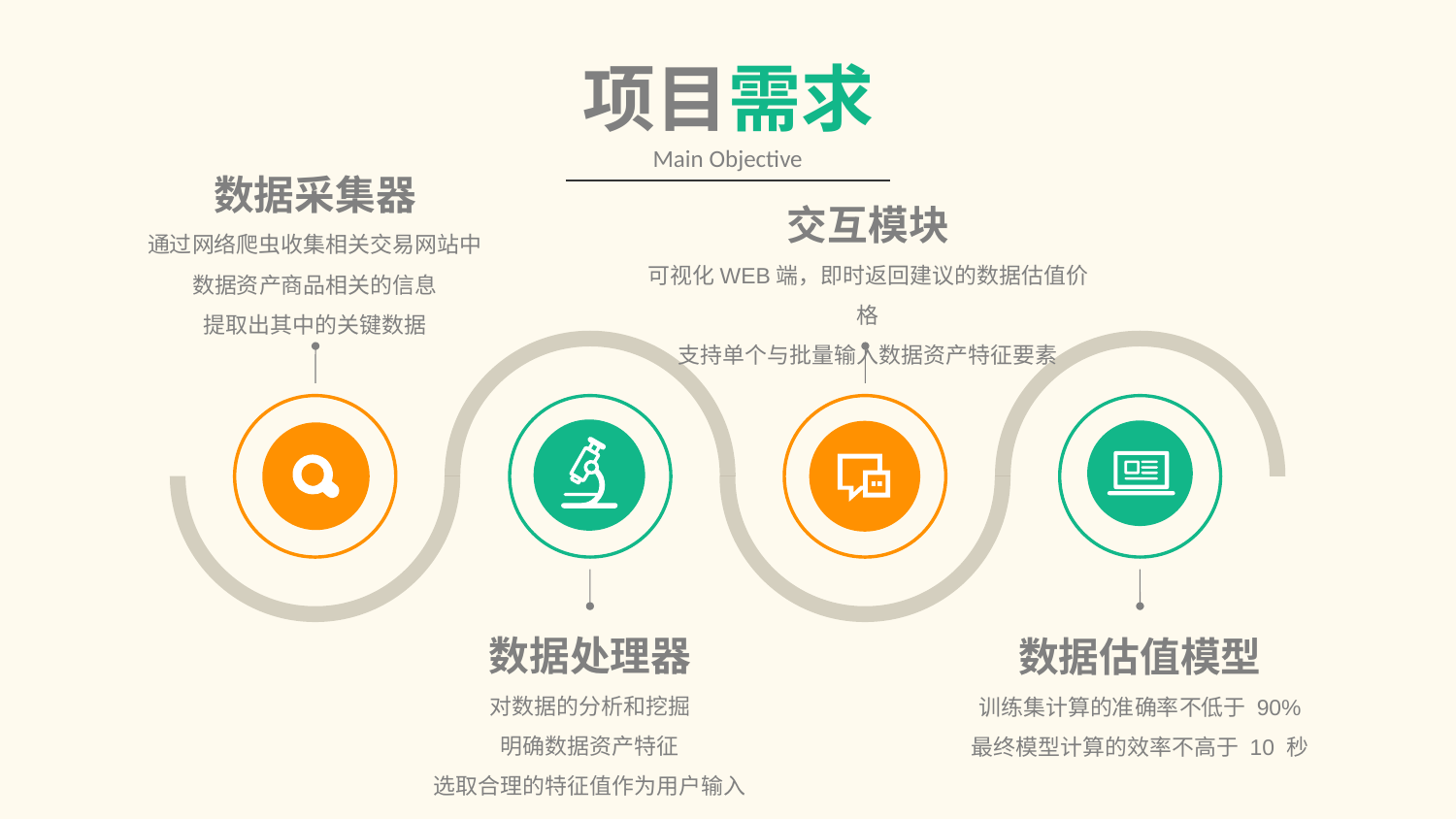

项目需求
Main Objective
数据采集器
通过网络爬虫收集相关交易网站中
数据资产商品相关的信息
提取出其中的关键数据
交互模块
可视化WEB端，即时返回建议的数据估值价格
支持单个与批量输入数据资产特征要素

数据处理器
对数据的分析和挖掘
明确数据资产特征
选取合理的特征值作为用户输入
数据估值模型
训练集计算的准确率不低于 90%
最终模型计算的效率不高于 10 秒